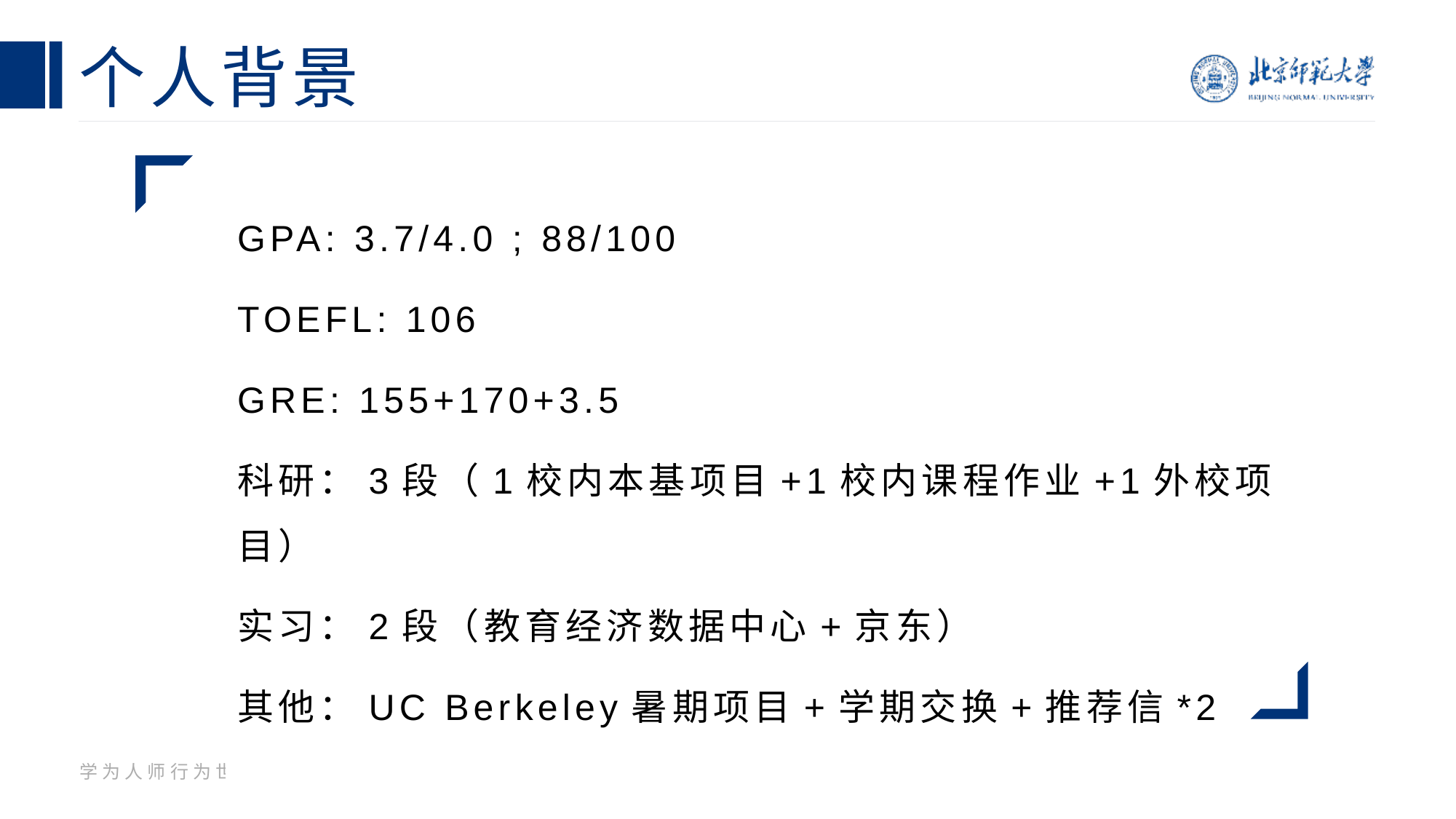

# 个人背景

GPA: 3.7/4.0 ; 88/100
TOEFL: 106
GRE: 155+170+3.5
科研：3段（1校内本基项目+1校内课程作业+1外校项目）
实习：2段（教育经济数据中心+京东）
其他：UC Berkeley暑期项目+学期交换+推荐信*2